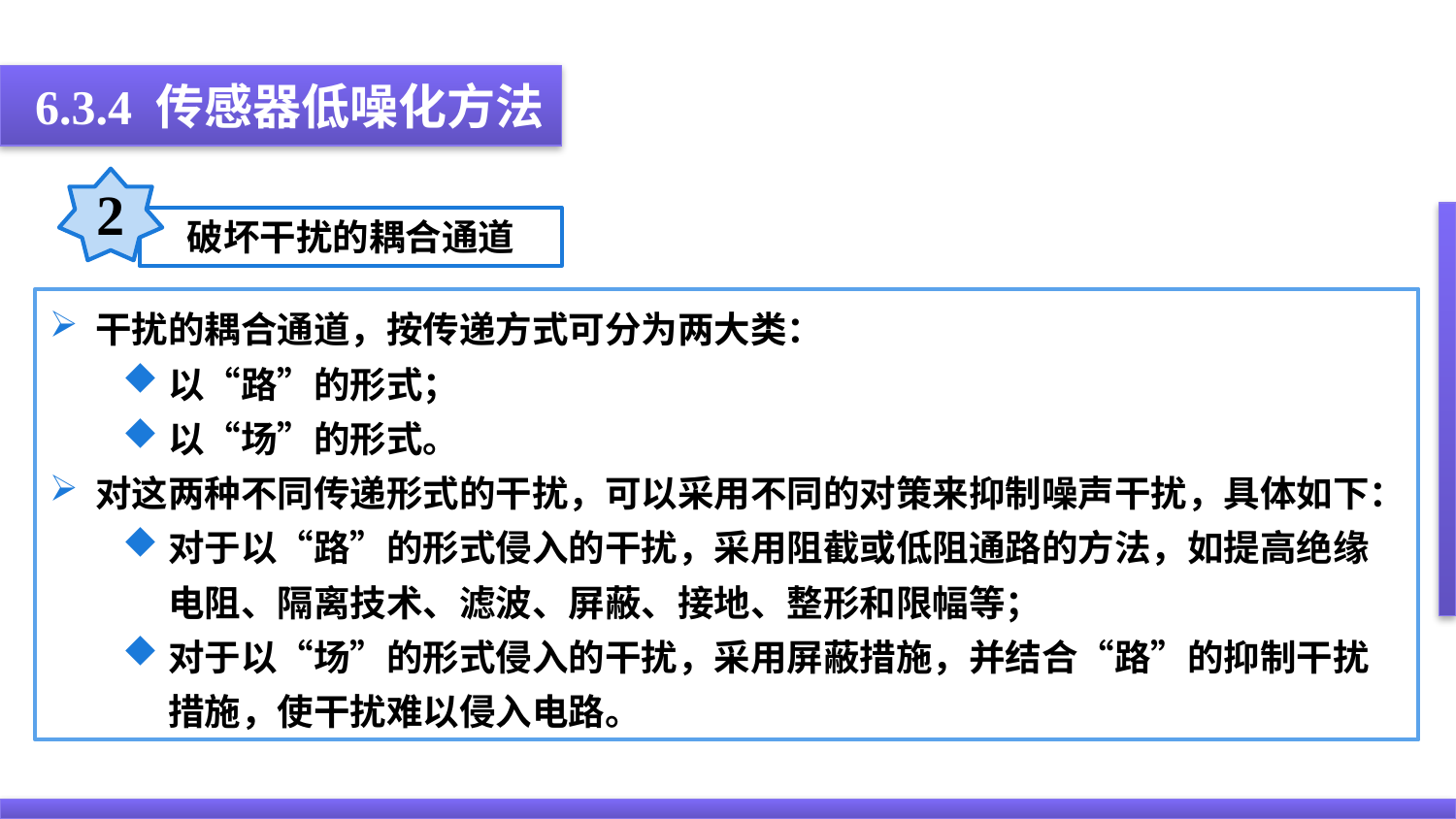

6.3.4 传感器低噪化方法
2
破坏干扰的耦合通道
干扰的耦合通道，按传递方式可分为两大类：
以“路”的形式；
以“场”的形式。
对这两种不同传递形式的干扰，可以采用不同的对策来抑制噪声干扰，具体如下：
对于以“路”的形式侵入的干扰，采用阻截或低阻通路的方法，如提高绝缘电阻、隔离技术、滤波、屏蔽、接地、整形和限幅等；
对于以“场”的形式侵入的干扰，采用屏蔽措施，并结合“路”的抑制干扰措施，使干扰难以侵入电路。